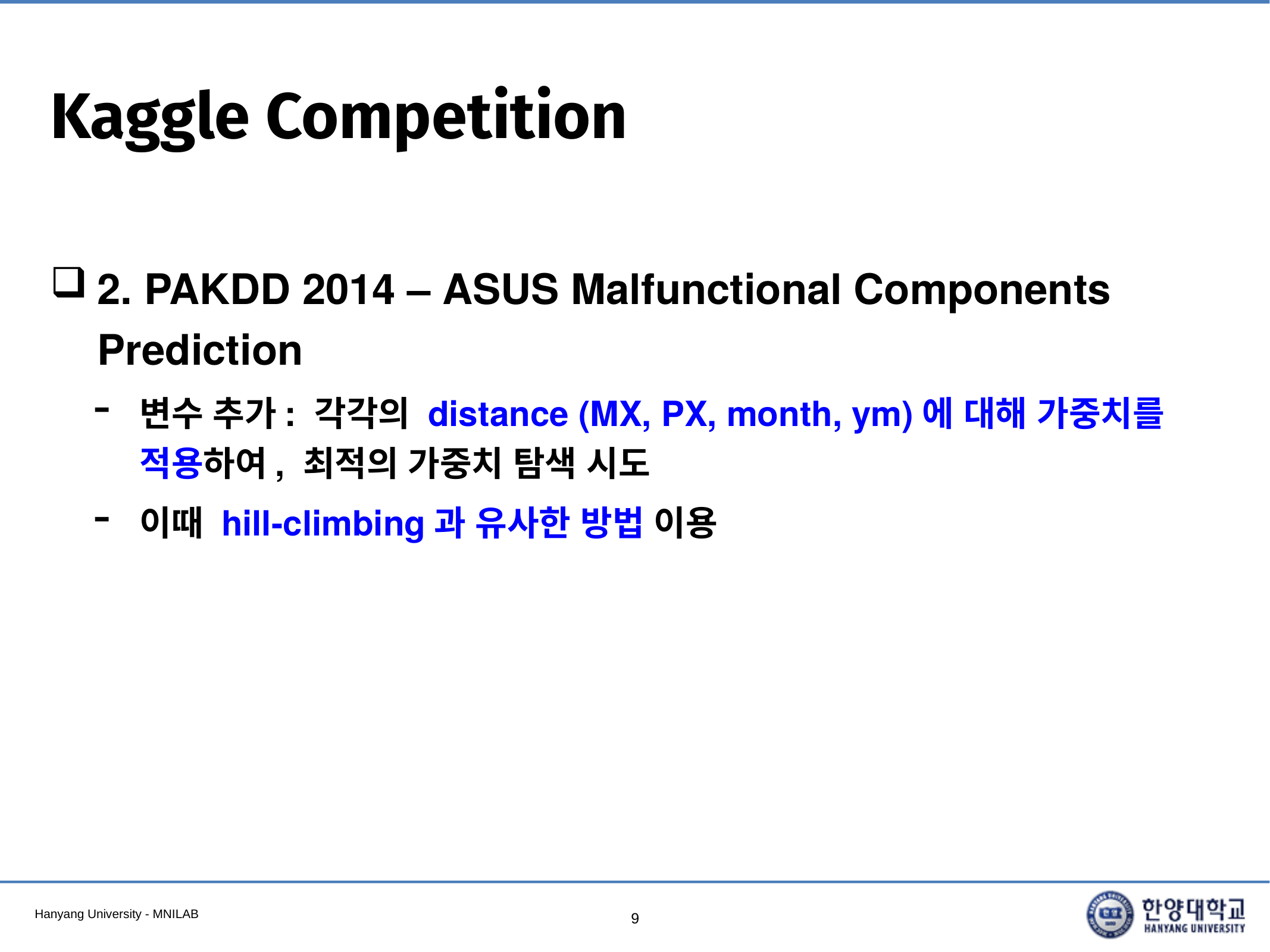

# Kaggle Competition
2. PAKDD 2014 – ASUS Malfunctional Components Prediction
변수 추가: 각각의 distance (MX, PX, month, ym)에 대해 가중치를 적용하여, 최적의 가중치 탐색 시도
이때 hill-climbing과 유사한 방법 이용
9